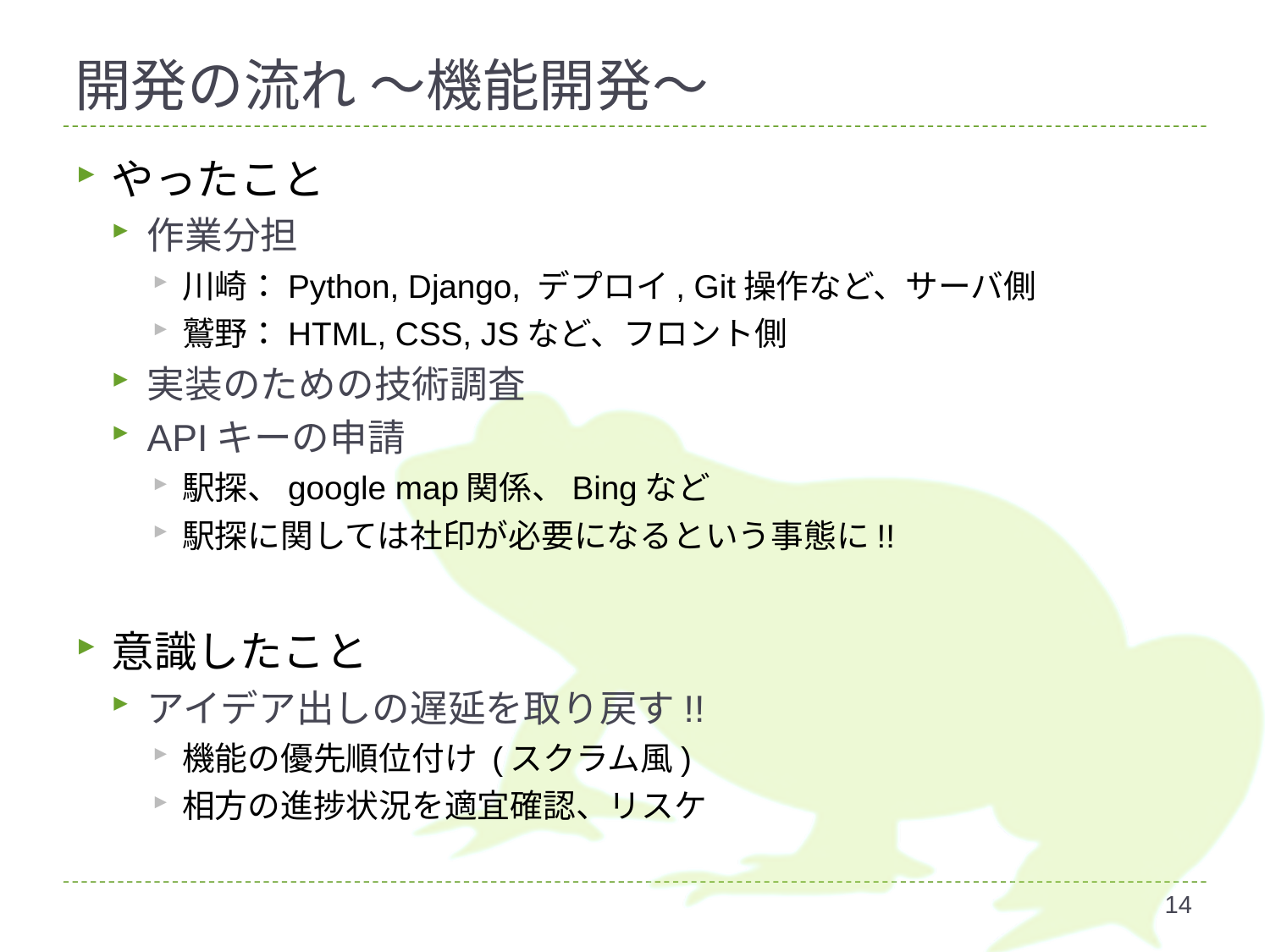

# 開発の流れ ～機能開発～
やったこと
作業分担
川崎：Python, Django, デプロイ, Git操作など、サーバ側
鷲野：HTML, CSS, JSなど、フロント側
実装のための技術調査
APIキーの申請
駅探、google map関係、Bingなど
駅探に関しては社印が必要になるという事態に!!

意識したこと
アイデア出しの遅延を取り戻す!!
機能の優先順位付け (スクラム風)
相方の進捗状況を適宜確認、リスケ

14